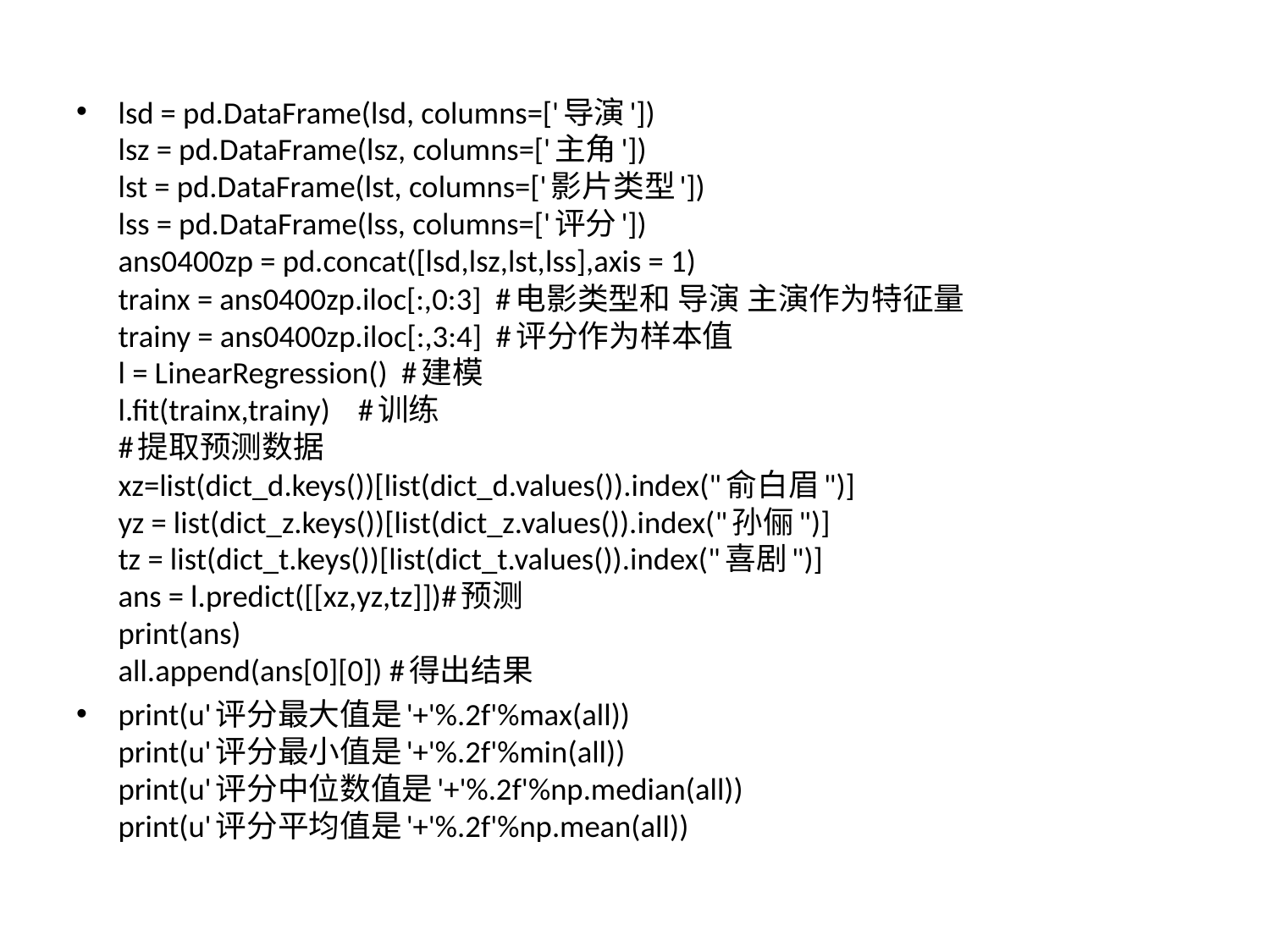

lsd = pd.DataFrame(lsd, columns=['导演'])
lsz = pd.DataFrame(lsz, columns=['主角'])
lst = pd.DataFrame(lst, columns=['影片类型'])
lss = pd.DataFrame(lss, columns=['评分'])
ans0400zp = pd.concat([lsd,lsz,lst,lss],axis = 1)
trainx = ans0400zp.iloc[:,0:3]  #电影类型和 导演 主演作为特征量
trainy = ans0400zp.iloc[:,3:4]  #评分作为样本值
l = LinearRegression()  #建模
l.fit(trainx,trainy)    #训练
#提取预测数据
xz=list(dict_d.keys())[list(dict_d.values()).index("俞白眉")]
yz = list(dict_z.keys())[list(dict_z.values()).index("孙俪")]
tz = list(dict_t.keys())[list(dict_t.values()).index("喜剧")]
ans = l.predict([[xz,yz,tz]])#预测
print(ans)
all.append(ans[0][0]) #得出结果
print(u'评分最大值是'+'%.2f'%max(all))
print(u'评分最小值是'+'%.2f'%min(all))
print(u'评分中位数值是'+'%.2f'%np.median(all))
print(u'评分平均值是'+'%.2f'%np.mean(all))